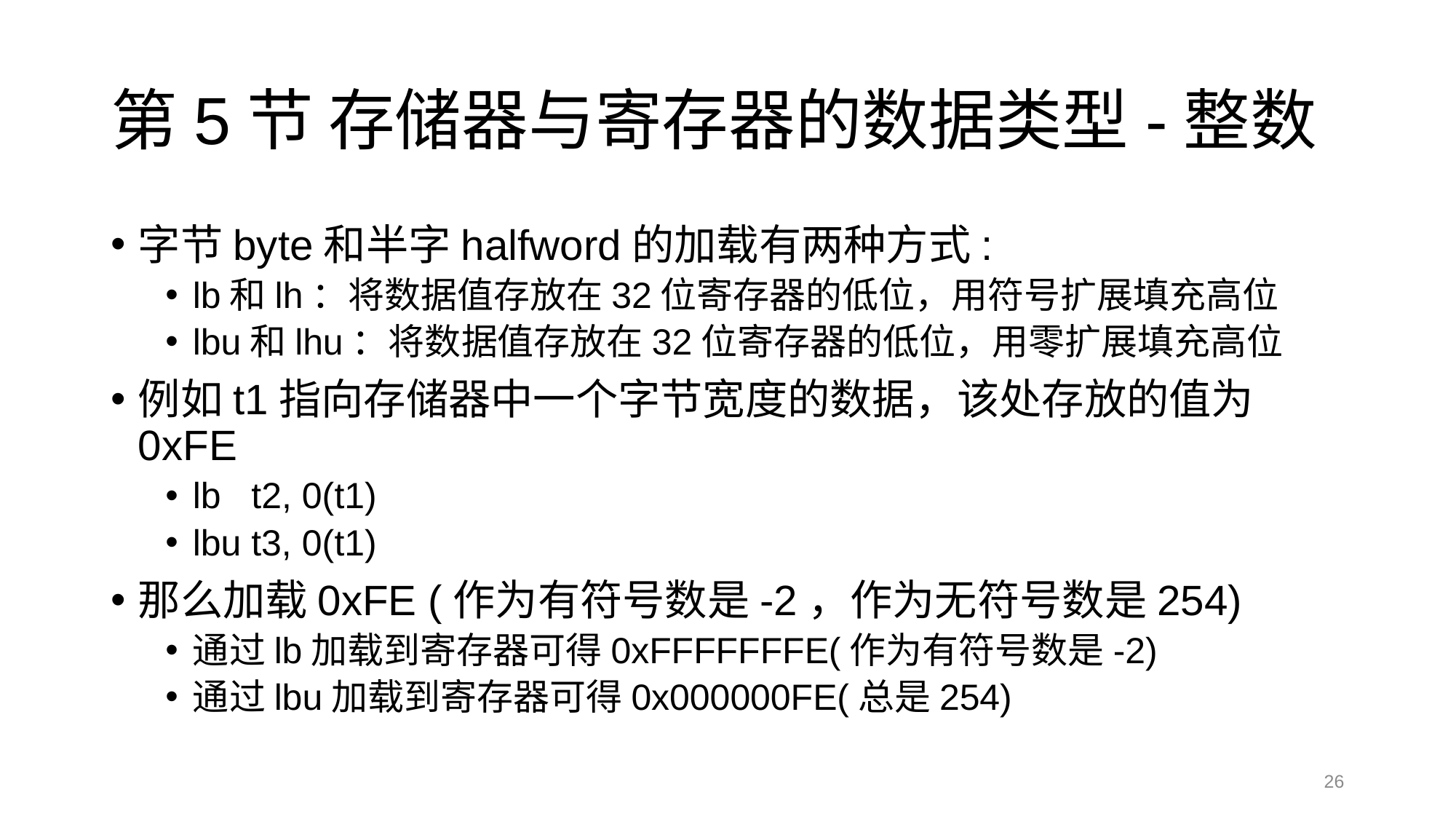

# 第5节 存储器与寄存器的数据类型-整数
字节byte和半字halfword的加载有两种方式:
lb和lh：将数据值存放在32位寄存器的低位，用符号扩展填充高位
lbu和lhu：将数据值存放在32位寄存器的低位，用零扩展填充高位
例如t1指向存储器中一个字节宽度的数据，该处存放的值为0xFE
lb   t2, 0(t1)
lbu t3, 0(t1)
那么加载0xFE (作为有符号数是-2，作为无符号数是254)
通过lb加载到寄存器可得0xFFFFFFFE(作为有符号数是-2)
通过lbu加载到寄存器可得0x000000FE(总是254)

26